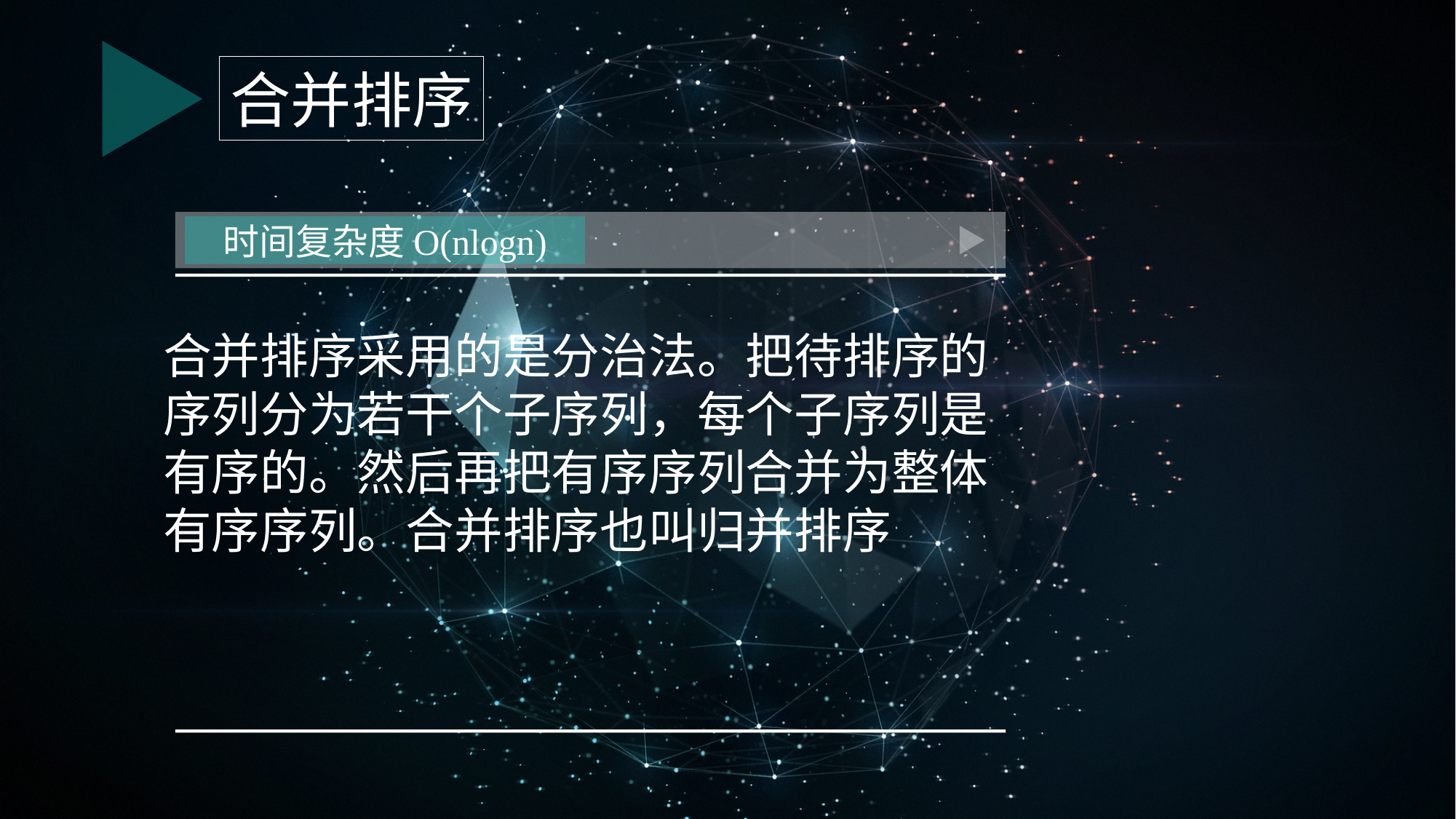

合并排序

时间复杂度O(nlogn)

合并排序采用的是分治法。把待排序的序列分为若干个子序列，每个子序列是有序的。然后再把有序序列合并为整体有序序列。合并排序也叫归并排序